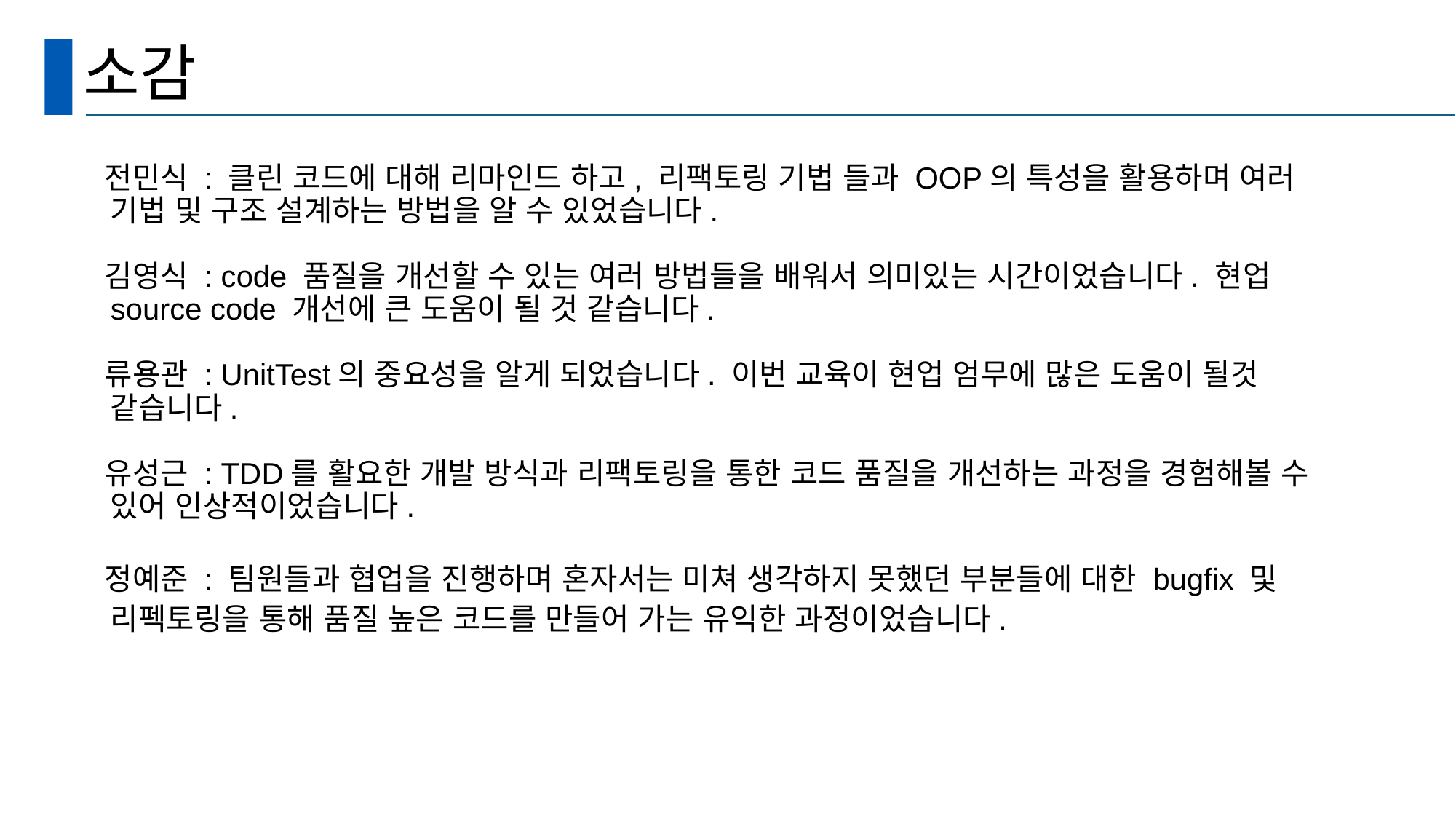

# 소감
전민식 : 클린 코드에 대해 리마인드 하고, 리팩토링 기법 들과 OOP의 특성을 활용하며 여러 기법 및 구조 설계하는 방법을 알 수 있었습니다.

김영식 : code 품질을 개선할 수 있는 여러 방법들을 배워서 의미있는 시간이었습니다. 현업 source code 개선에 큰 도움이 될 것 같습니다.

류용관 : UnitTest의 중요성을 알게 되었습니다. 이번 교육이 현업 엄무에 많은 도움이 될것 같습니다.

유성근 : TDD를 활요한 개발 방식과 리팩토링을 통한 코드 품질을 개선하는 과정을 경험해볼 수 있어 인상적이었습니다.

정예준 : 팀원들과 협업을 진행하며 혼자서는 미쳐 생각하지 못했던 부분들에 대한 bugfix 및 리펙토링을 통해 품질 높은 코드를 만들어 가는 유익한 과정이었습니다.